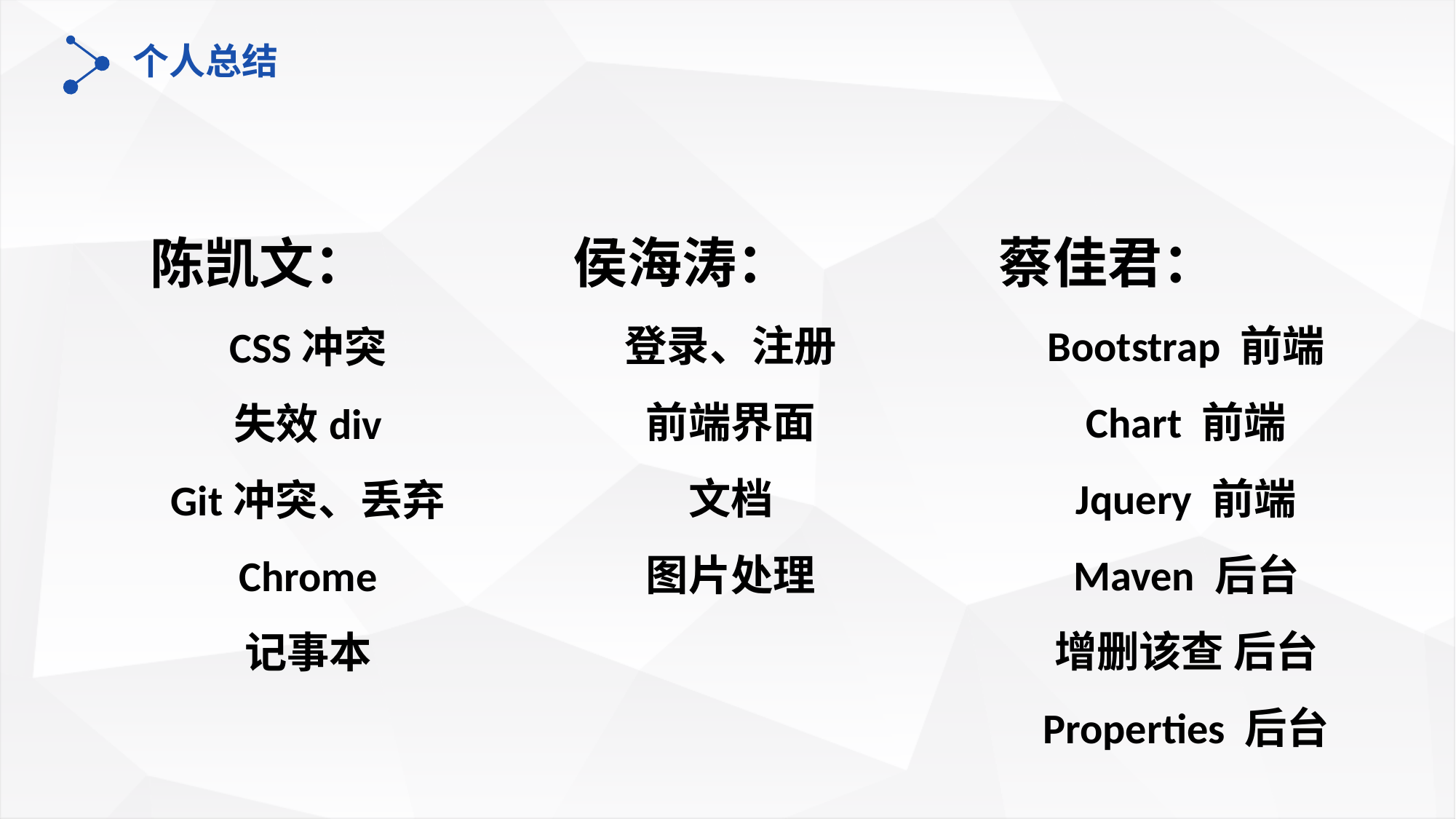

个人总结

侯海涛：
登录、注册
前端界面
文档
图片处理
蔡佳君：
Bootstrap 前端
Chart 前端
Jquery 前端
Maven 后台
增删该查 后台
Properties 后台
陈凯文：
CSS冲突
失效div
Git冲突、丢弃
Chrome
记事本